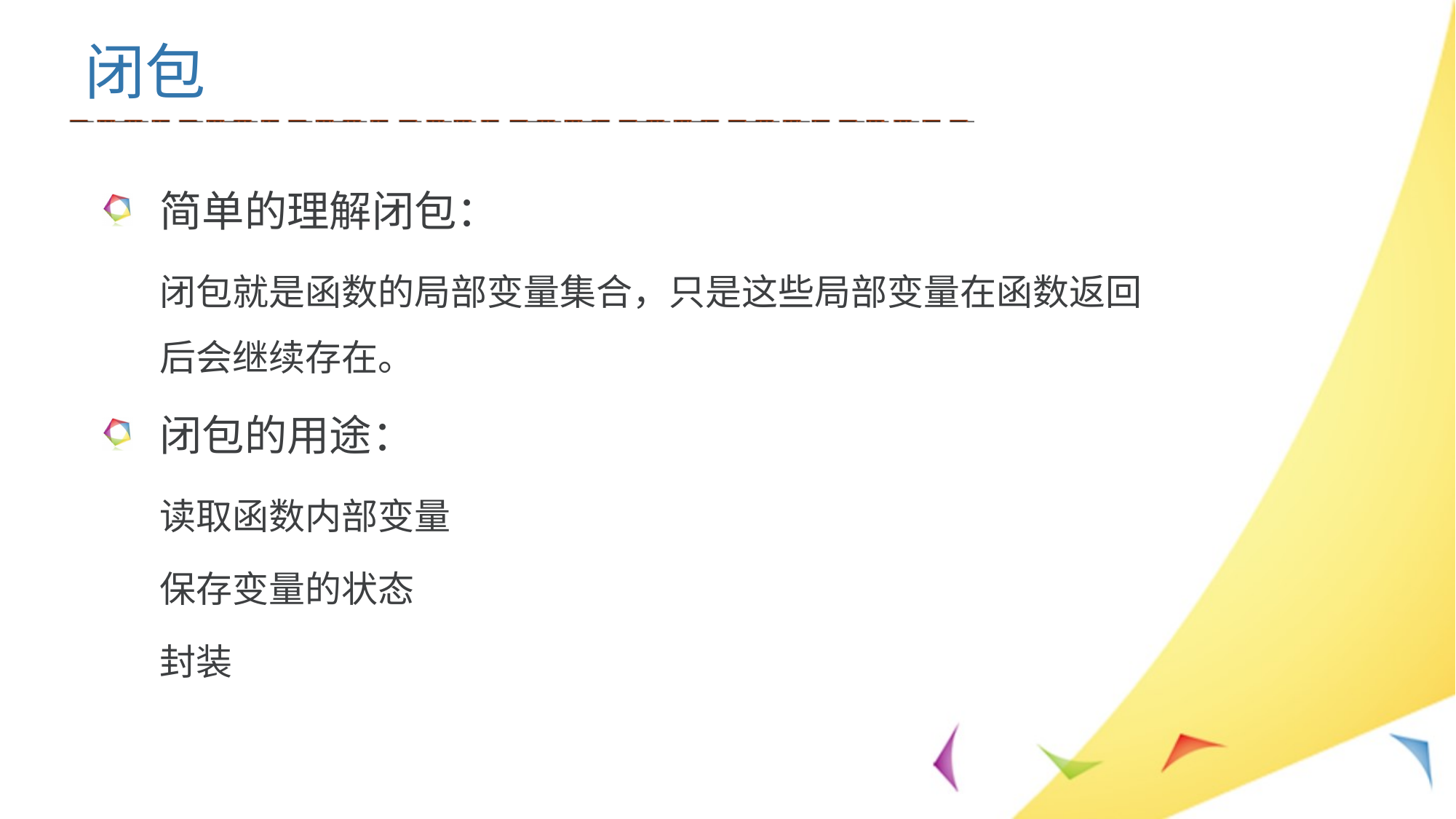

闭包
简单的理解闭包：
闭包就是函数的局部变量集合，只是这些局部变量在函数返回后会继续存在。
闭包的用途：
读取函数内部变量
保存变量的状态
封装